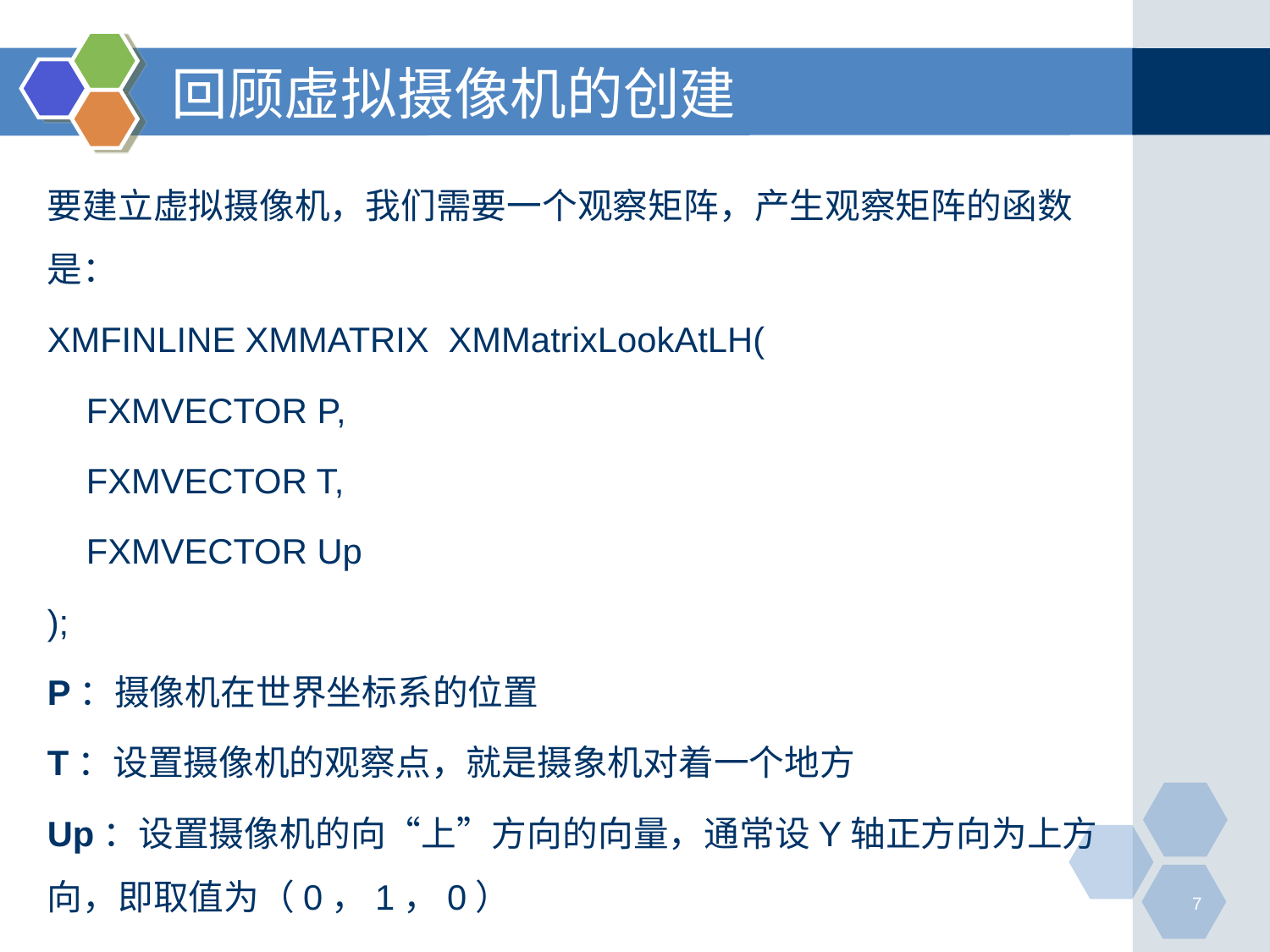

# 回顾虚拟摄像机的创建
要建立虚拟摄像机，我们需要一个观察矩阵，产生观察矩阵的函数是：
XMFINLINE XMMATRIX  XMMatrixLookAtLH(
    FXMVECTOR P,
    FXMVECTOR T,
    FXMVECTOR Up
);
P：摄像机在世界坐标系的位置
T：设置摄像机的观察点，就是摄象机对着一个地方
Up：设置摄像机的向“上”方向的向量，通常设Y轴正方向为上方向，即取值为（0，1，0）
7